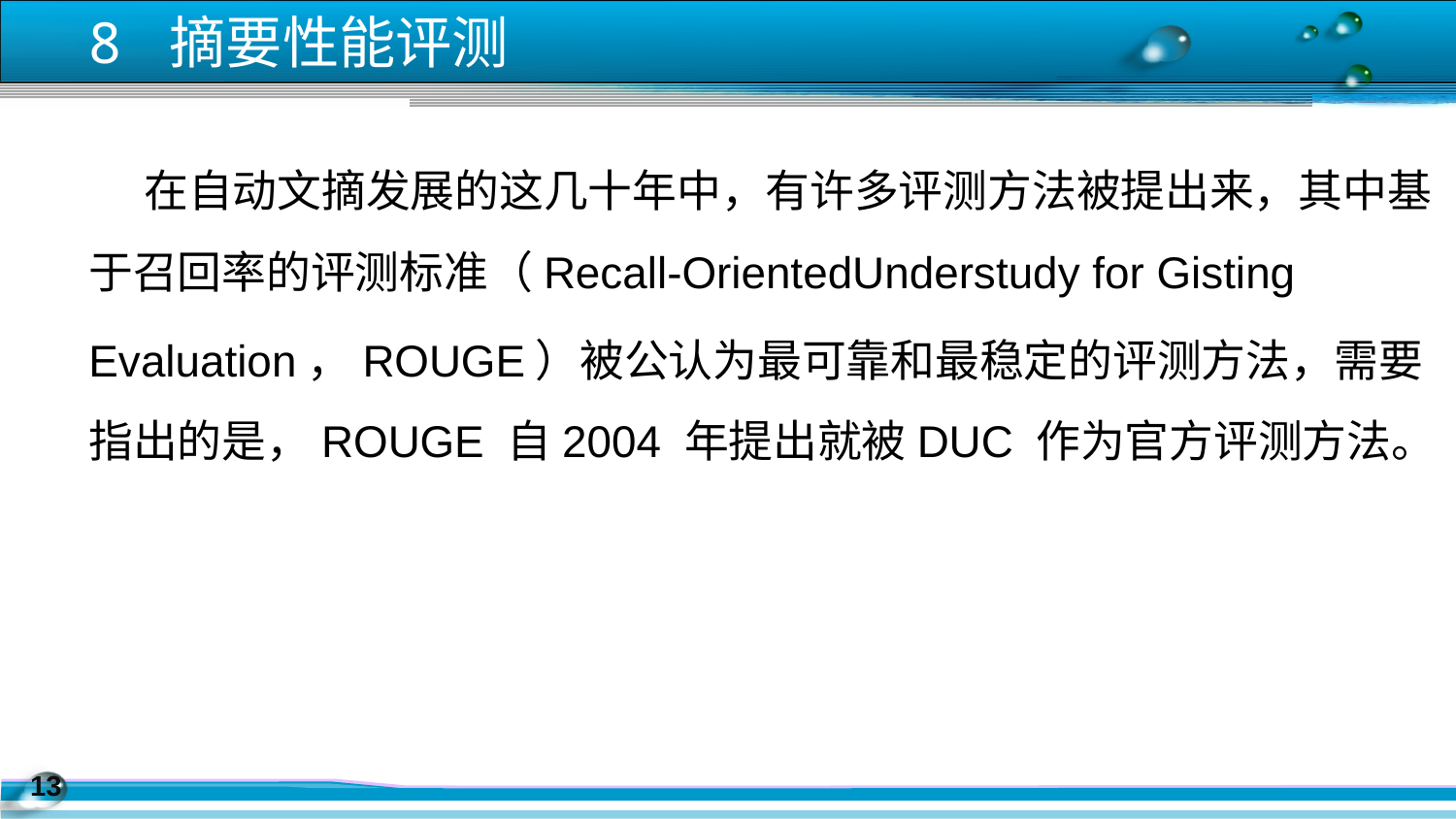

8 摘要性能评测
    在自动文摘发展的这几十年中，有许多评测方法被提出来，其中基于召回率的评测标准（Recall-OrientedUnderstudy for Gisting
Evaluation，ROUGE）被公认为最可靠和最稳定的评测方法，需要指出的是，ROUGE 自2004 年提出就被DUC 作为官方评测方法。

13